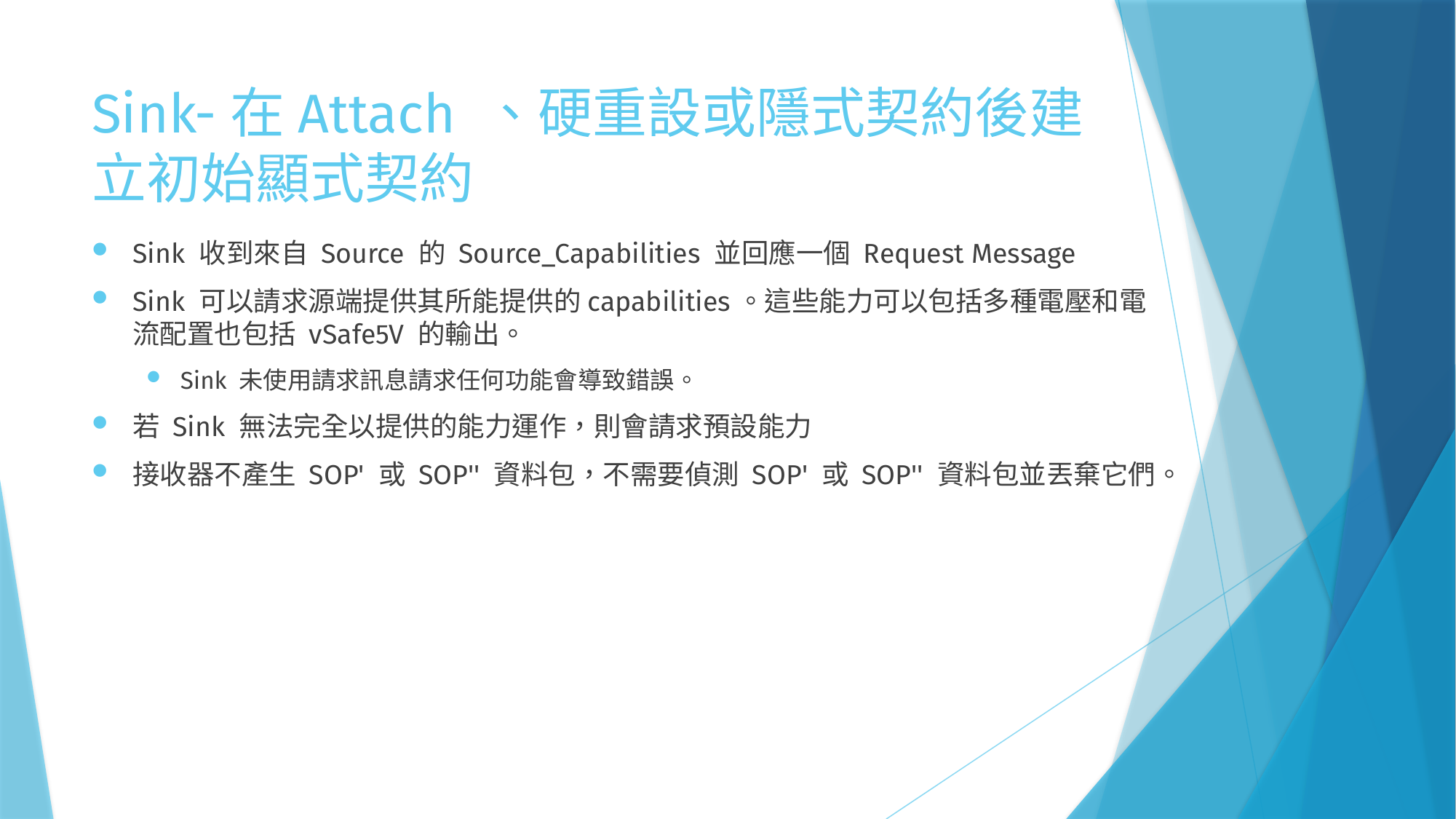

# Sink-在Attach 、硬重設或隱式契約後建立初始顯式契約
Sink 收到來自 Source 的 Source_Capabilities 並回應一個 Request Message
Sink 可以請求源端提供其所能提供的capabilities。這些能力可以包括多種電壓和電流配置也包括 vSafe5V 的輸出。
Sink 未使用請求訊息請求任何功能會導致錯誤。
若 Sink 無法完全以提供的能力運作，則會請求預設能力
接收器不產生 SOP' 或 SOP'' 資料包，不需要偵測 SOP' 或 SOP'' 資料包並丟棄它們。